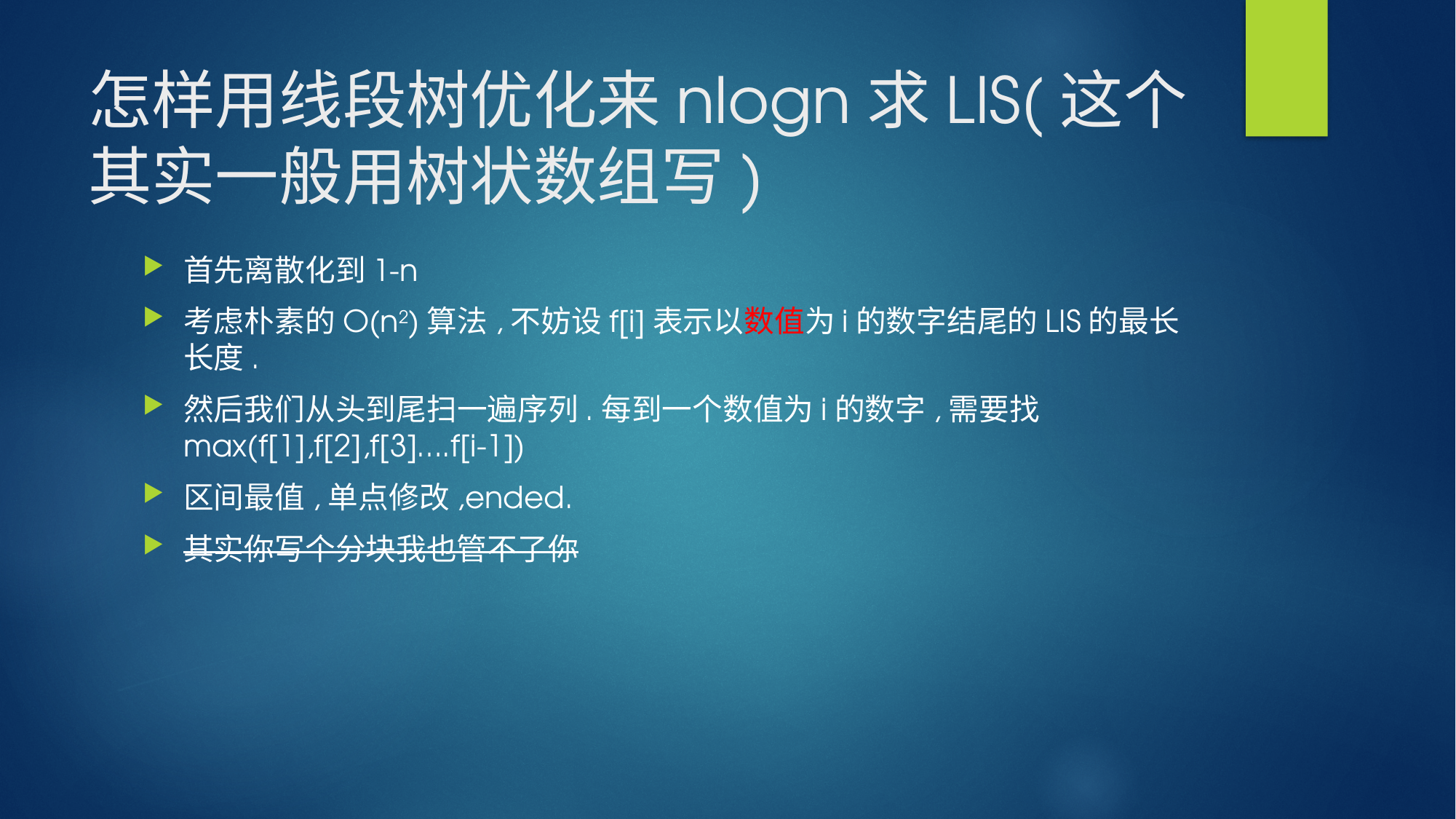

# 怎样用线段树优化来nlogn求LIS(这个其实一般用树状数组写)
首先离散化到1-n
考虑朴素的O(n2)算法,不妨设f[i]表示以数值为i的数字结尾的LIS的最长长度.
然后我们从头到尾扫一遍序列.每到一个数值为i的数字,需要找max(f[1],f[2],f[3]….f[i-1])
区间最值,单点修改,ended.
其实你写个分块我也管不了你